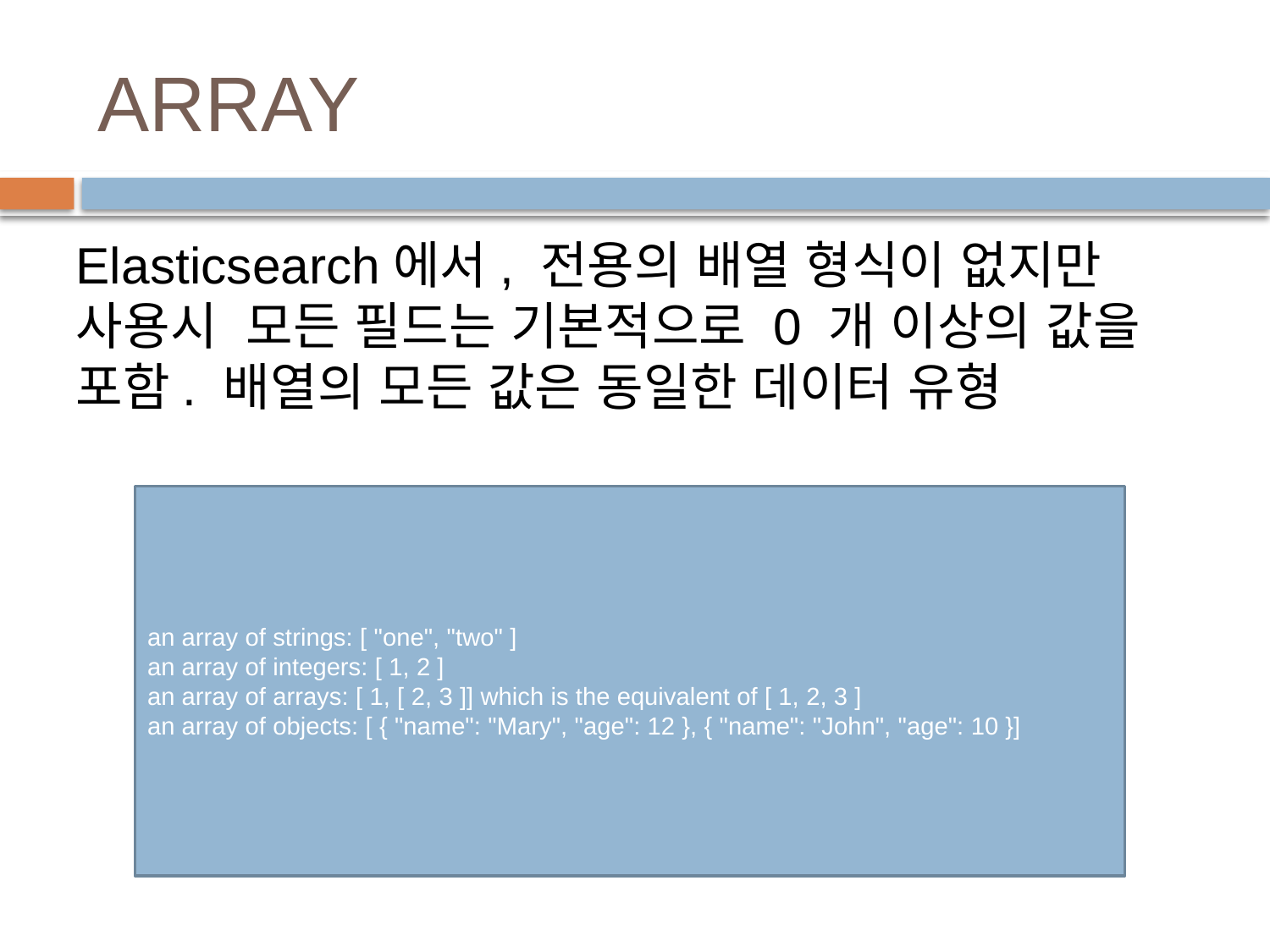

# ARRAY
Elasticsearch에서, 전용의 배열 형식이 없지만 사용시  모든 필드는 기본적으로 0 개 이상의 값을 포함. 배열의 모든 값은 동일한 데이터 유형
an array of strings: [ "one", "two" ]
an array of integers: [ 1, 2 ]
an array of arrays: [ 1, [ 2, 3 ]] which is the equivalent of [ 1, 2, 3 ]
an array of objects: [ { "name": "Mary", "age": 12 }, { "name": "John", "age": 10 }]